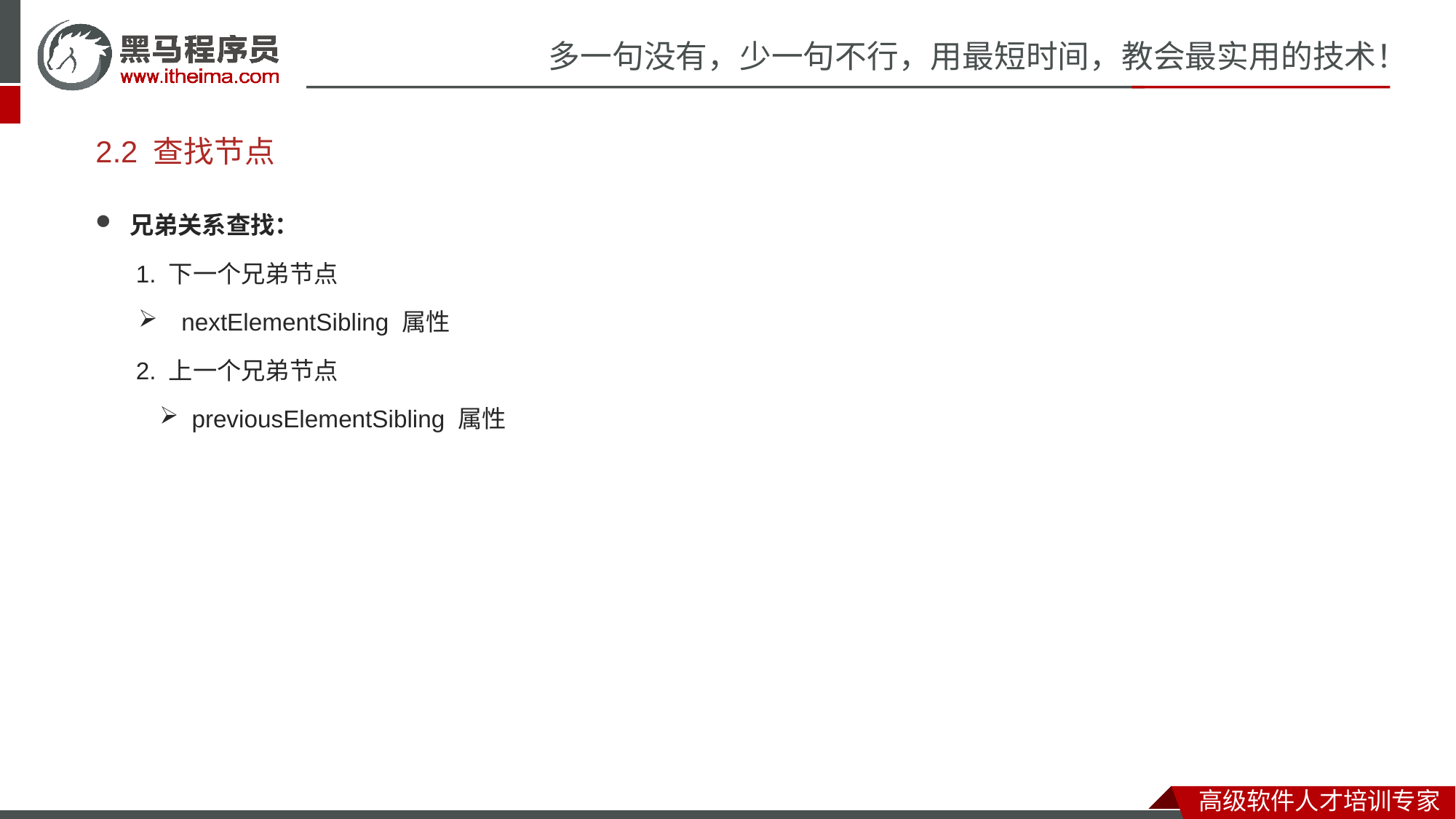

# 2.2 查找节点
兄弟关系查找：
      1. 下一个兄弟节点
nextElementSibling 属性
      2. 上一个兄弟节点
previousElementSibling 属性